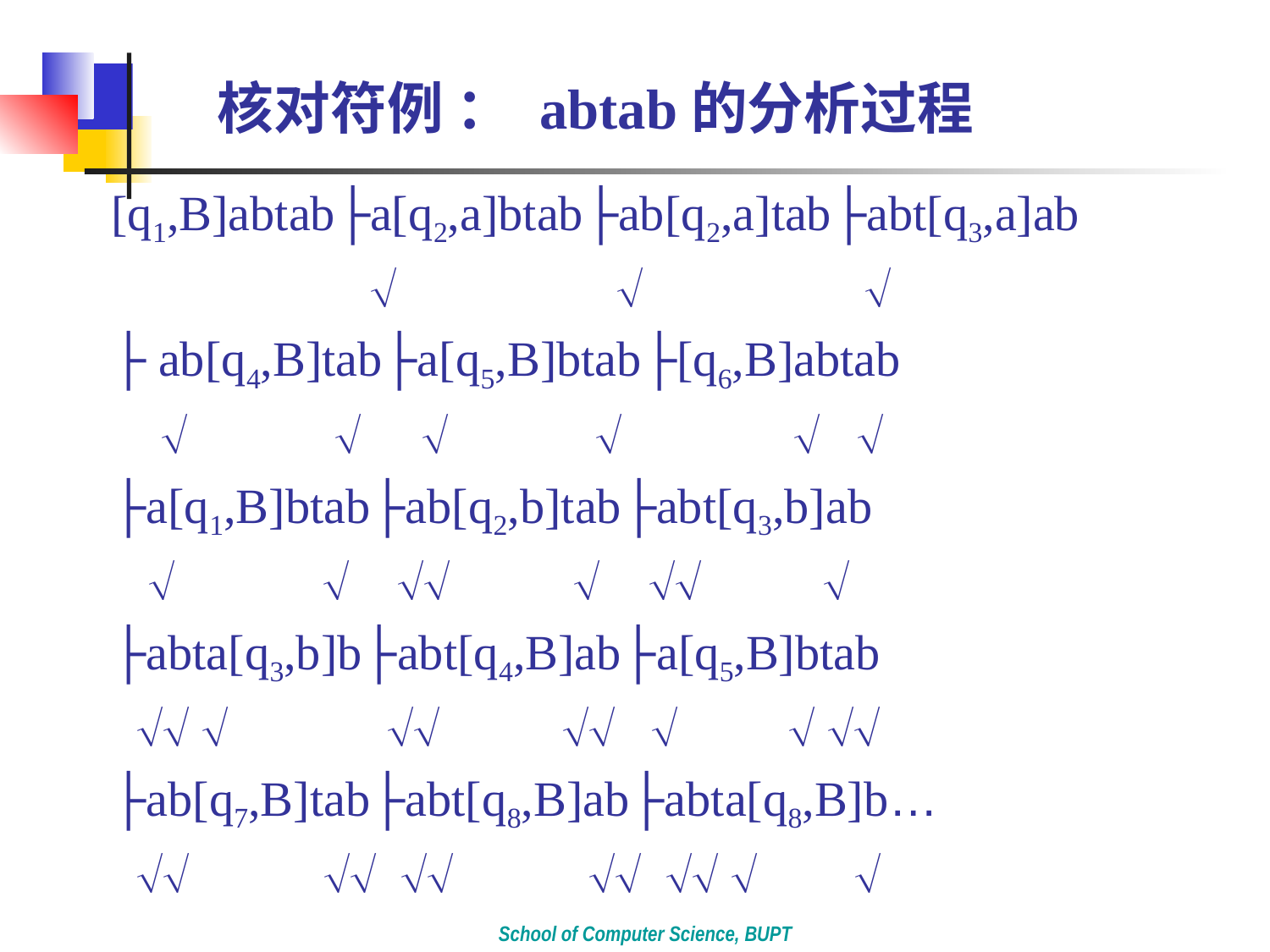

核对符例 ： abtab的分析过程
[q1,B]abtab├a[q2,a]btab├ab[q2,a]tab├abt[q3,a]ab
                     √                  √                  √
├ ab[q4,B]tab├a[q5,B]btab├[q6,B]abtab
    √            √     √            √              √   √
├a[q1,B]btab├ab[q2,b]tab├abt[q3,b]ab
   √            √    √√          √    √√          √
├abta[q3,b]b├abt[q4,B]ab├a[q5,B]btab
  √√ √             √√          √√   √         √ √√
├ab[q7,B]tab├abt[q8,B]ab├abta[q8,B]b…
  √√           √√  √√           √√  √√ √        √

School of Computer Science, BUPT
9